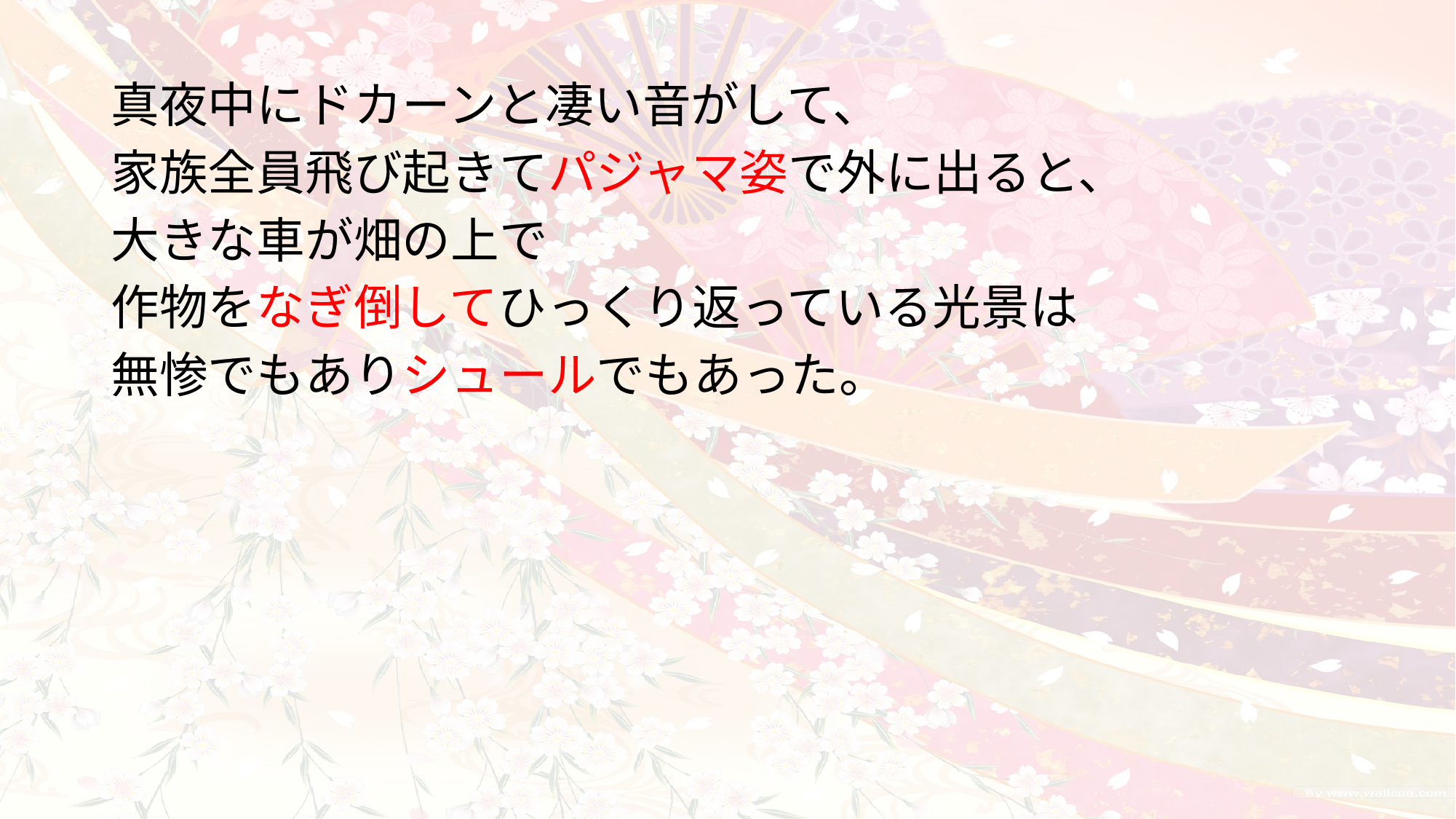

真夜中にドカーンと凄い音がして、
家族全員飛び起きてパジャマ姿で外に出ると、
大きな車が畑の上で
作物をなぎ倒してひっくり返っている光景は
無惨でもありシュールでもあった。